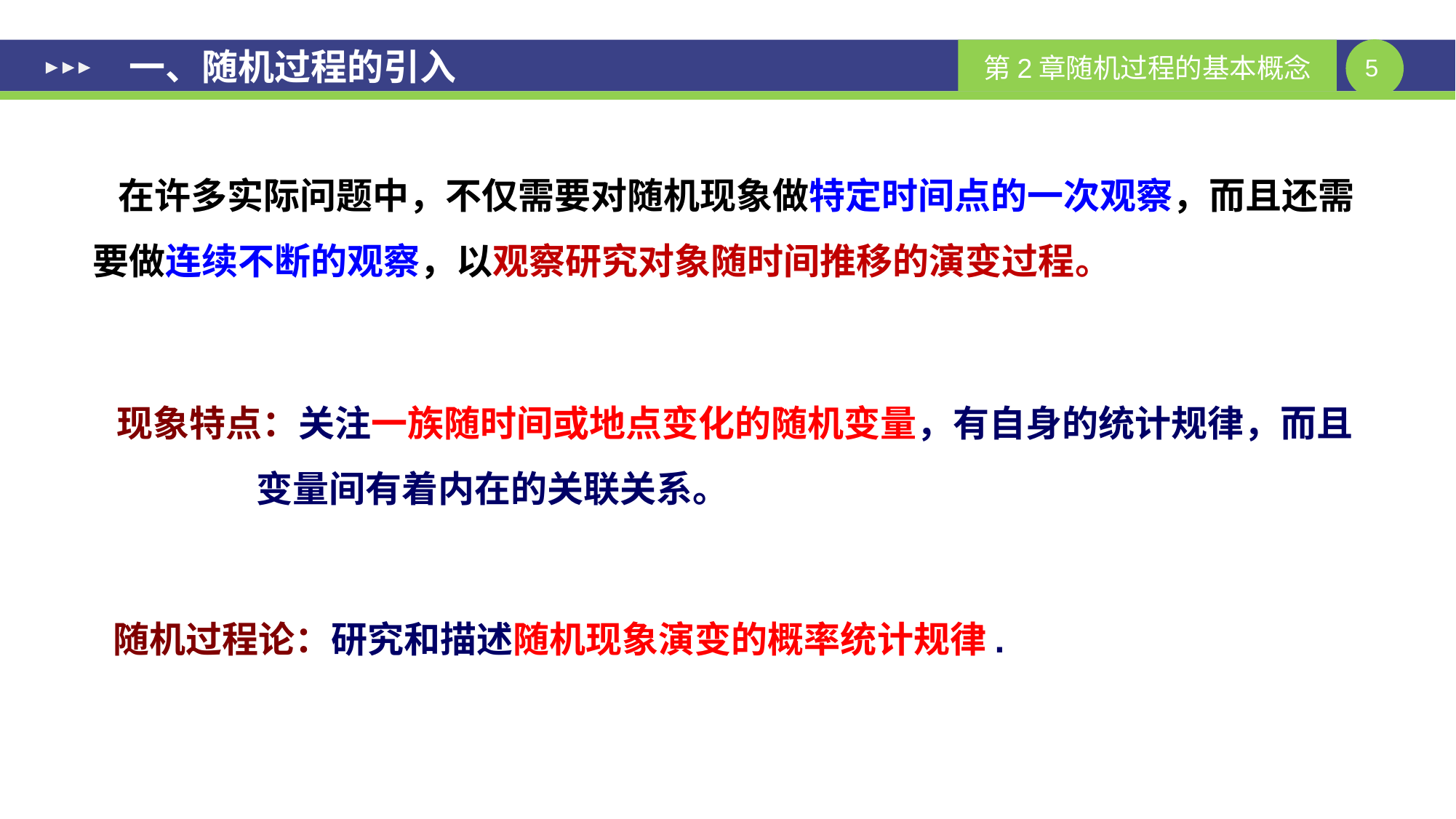

一、随机过程的引入
  在许多实际问题中，不仅需要对随机现象做特定时间点的一次观察，而且还需要做连续不断的观察，以观察研究对象随时间推移的演变过程。
      现象特点：关注一族随时间或地点变化的随机变量，有自身的统计规律，而且
                       变量间有着内在的关联关系。
     随机过程论：研究和描述随机现象演变的概率统计规律.